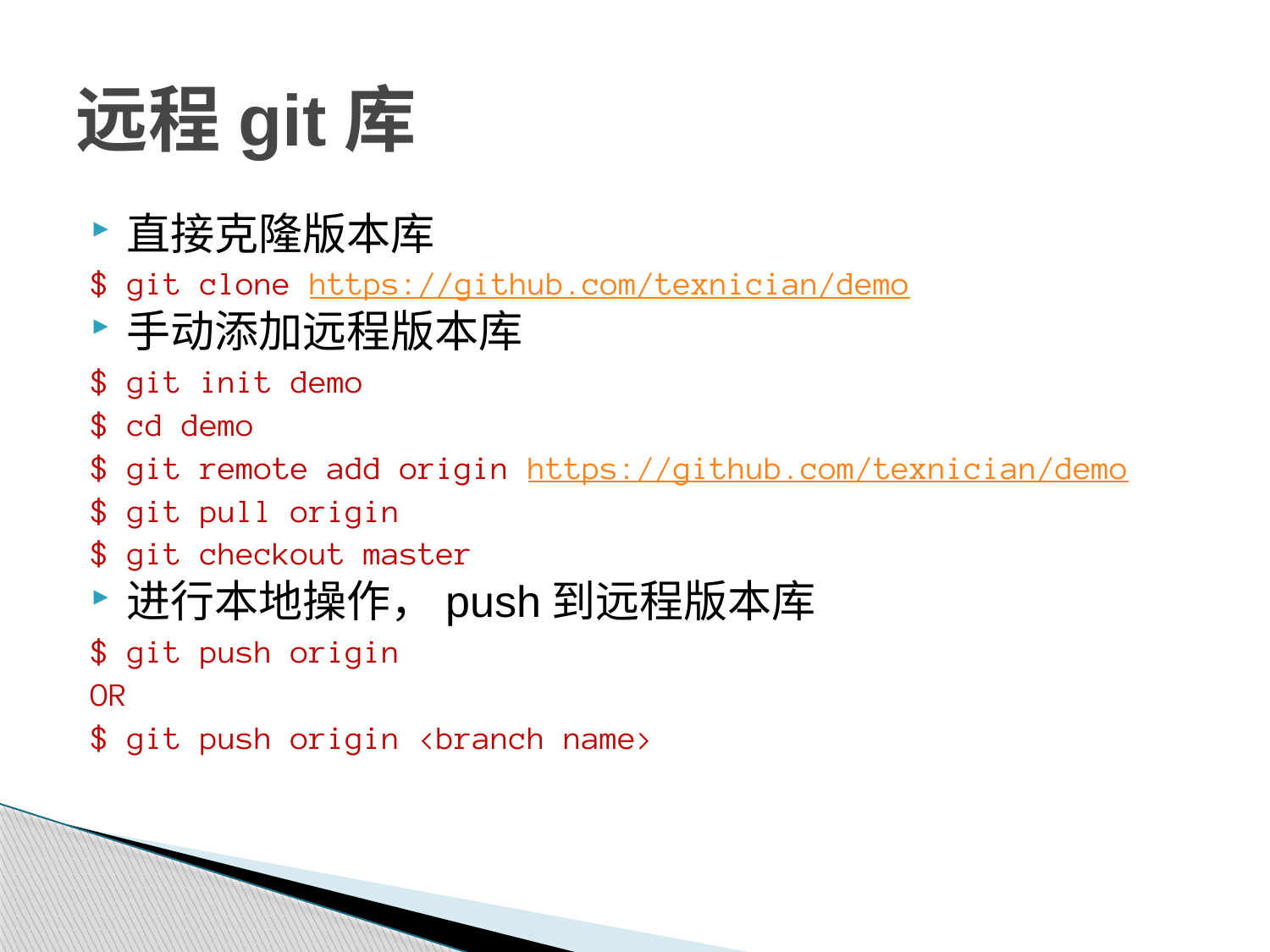

# 远程git库
直接克隆版本库
$ git clone https://github.com/texnician/demo
手动添加远程版本库
$ git init demo
$ cd demo
$ git remote add origin https://github.com/texnician/demo
$ git pull origin
$ git checkout master
进行本地操作，push到远程版本库
$ git push origin
OR
$ git push origin <branch name>